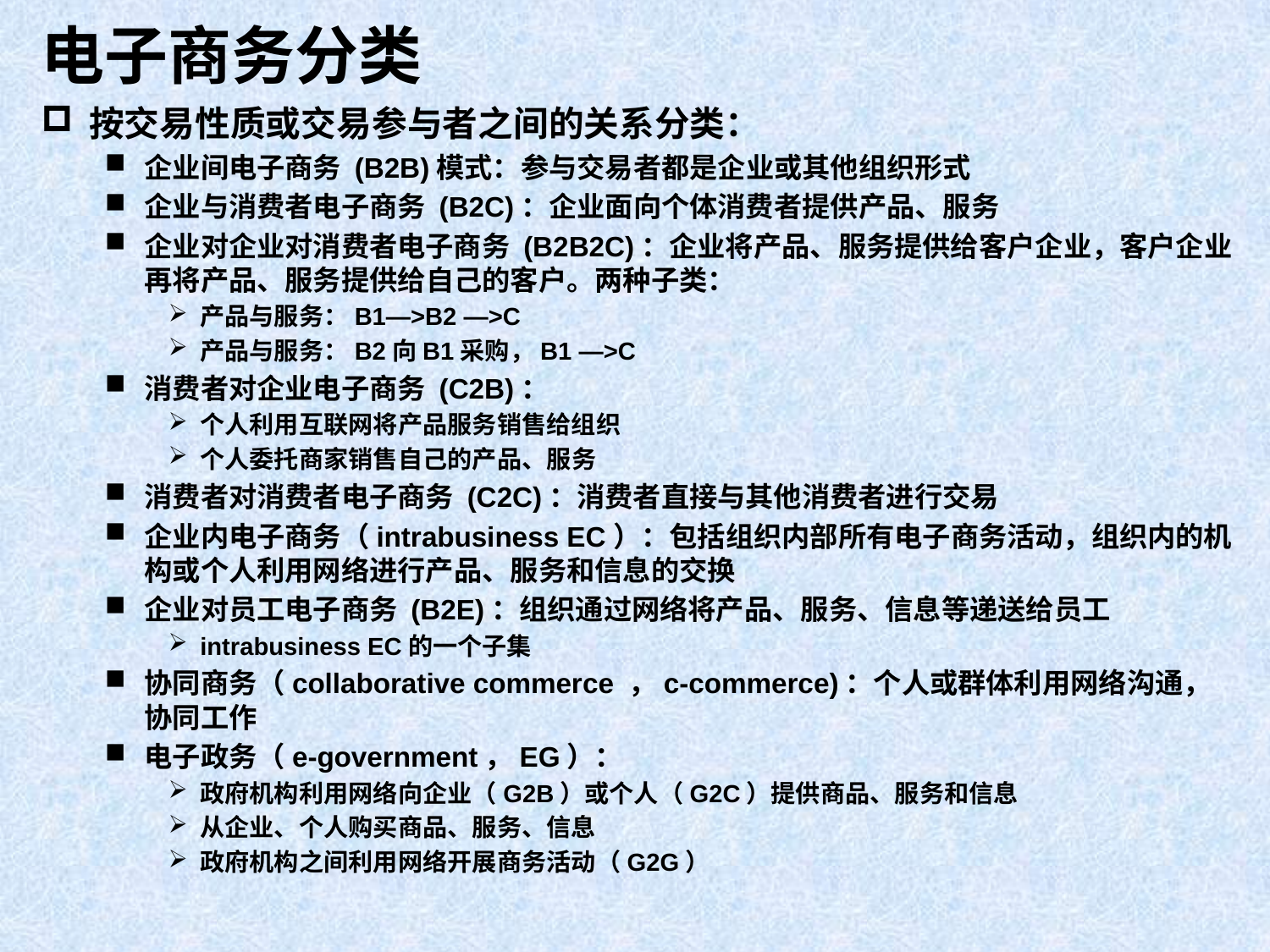

# 电子商务分类
按交易性质或交易参与者之间的关系分类：
企业间电子商务 (B2B)模式：参与交易者都是企业或其他组织形式
企业与消费者电子商务 (B2C)：企业面向个体消费者提供产品、服务
企业对企业对消费者电子商务 (B2B2C)：企业将产品、服务提供给客户企业，客户企业再将产品、服务提供给自己的客户。两种子类：
产品与服务：B1—>B2 —>C
产品与服务：B2向B1采购，B1 —>C
消费者对企业电子商务 (C2B)：
个人利用互联网将产品服务销售给组织
个人委托商家销售自己的产品、服务
消费者对消费者电子商务 (C2C)：消费者直接与其他消费者进行交易
企业内电子商务（intrabusiness EC）：包括组织内部所有电子商务活动，组织内的机构或个人利用网络进行产品、服务和信息的交换
企业对员工电子商务 (B2E)：组织通过网络将产品、服务、信息等递送给员工
intrabusiness EC的一个子集
协同商务（collaborative commerce ，c-commerce)：个人或群体利用网络沟通，协同工作
电子政务（e-government，EG）：
政府机构利用网络向企业（G2B）或个人（G2C）提供商品、服务和信息
从企业、个人购买商品、服务、信息
政府机构之间利用网络开展商务活动（G2G）